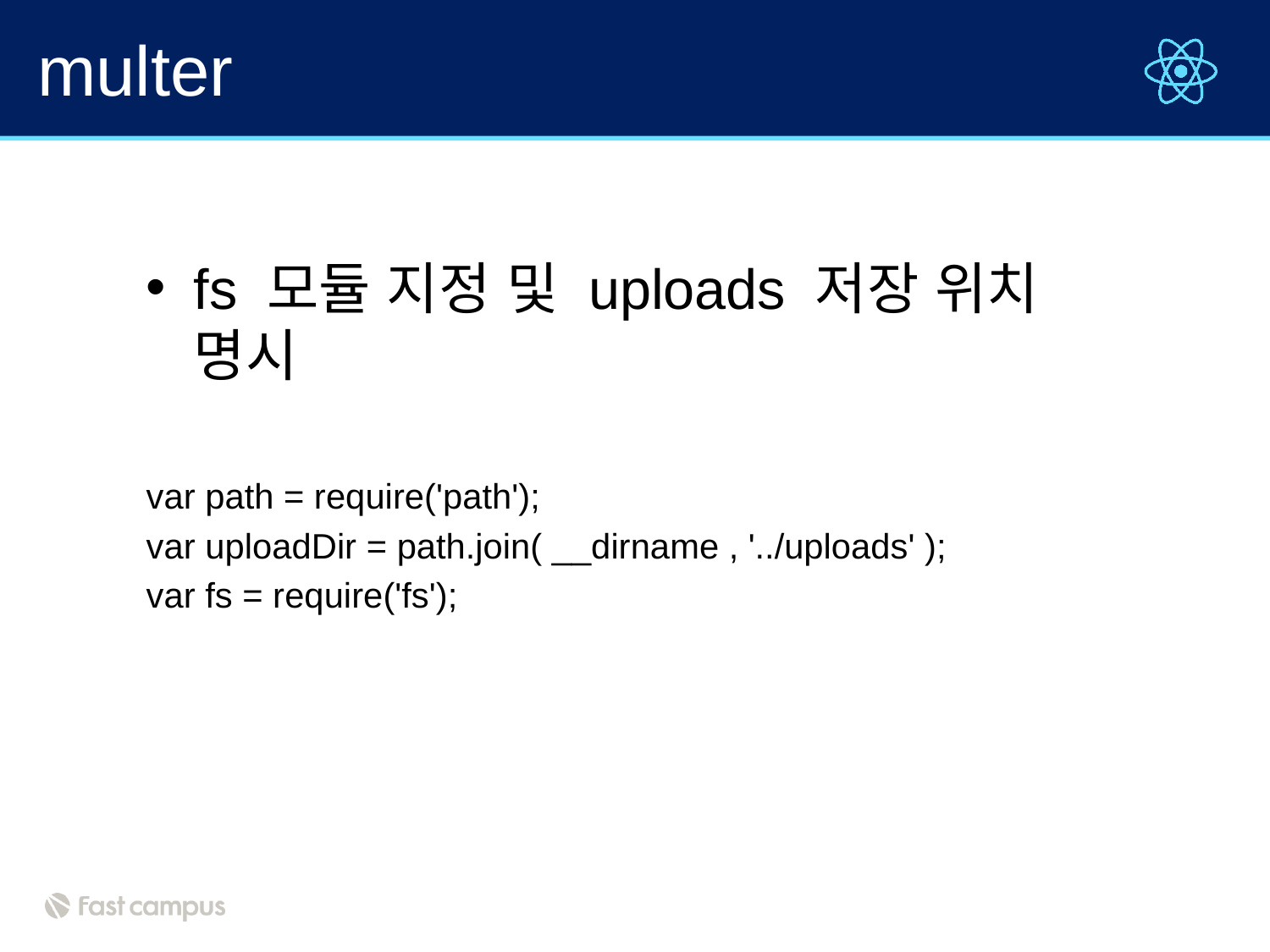

# multer
fs 모듈 지정 및 uploads 저장 위치 명시

var path = require('path');
var uploadDir = path.join( __dirname , '../uploads' );
var fs = require('fs');